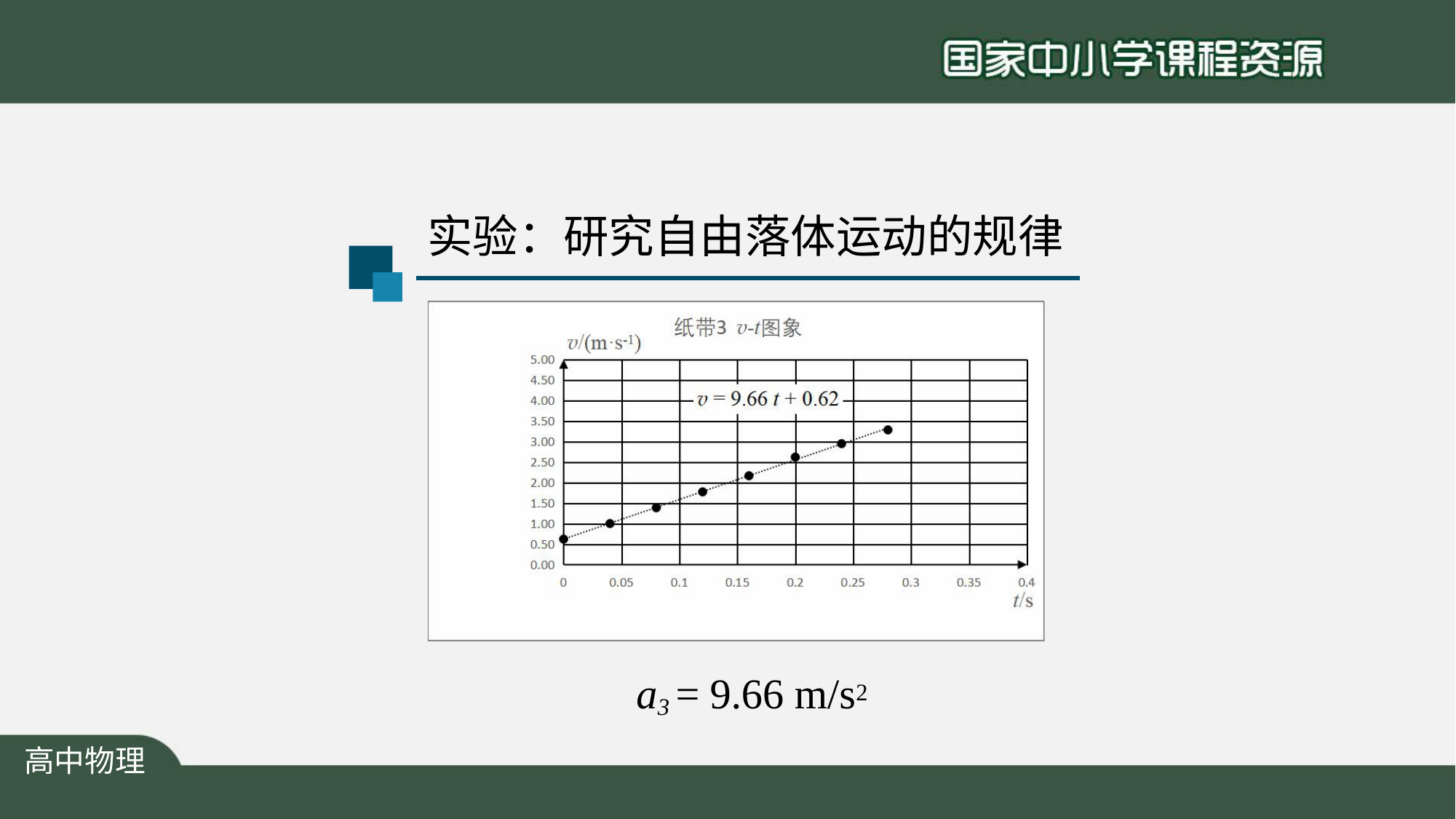

# 实验：研究自由落体运动的规律

a3 = 9.66 m/s2
高中物理